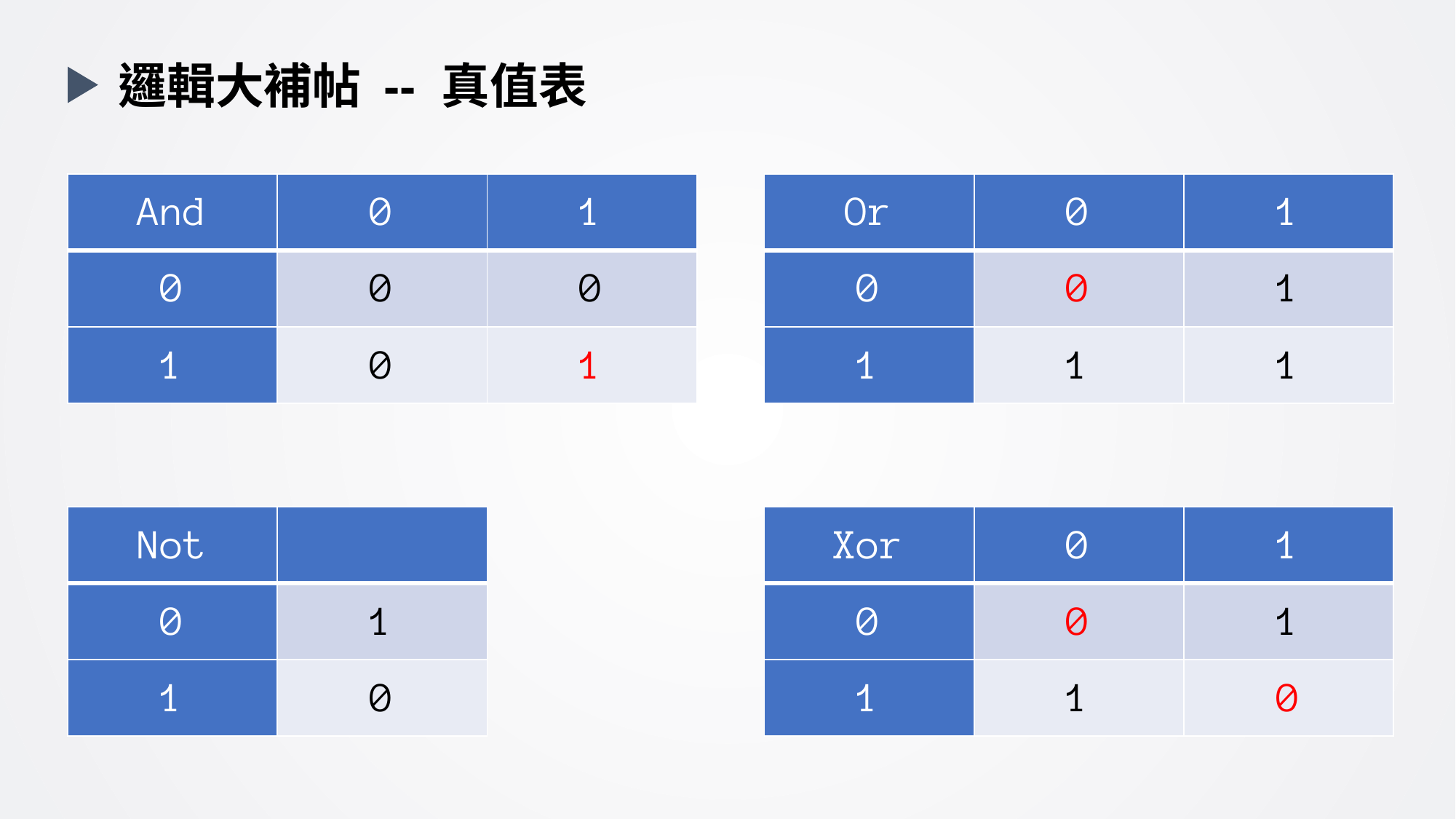

邏輯大補帖 -- 真值表

| Or | 0 | 1 |
| --- | --- | --- |
| 0 | 0 | 1 |
| 1 | 1 | 1 |
| And | 0 | 1 |
| --- | --- | --- |
| 0 | 0 | 0 |
| 1 | 0 | 1 |
| Xor | 0 | 1 |
| --- | --- | --- |
| 0 | 0 | 1 |
| 1 | 1 | 0 |
| Not |  |
| --- | --- |
| 0 | 1 |
| 1 | 0 |